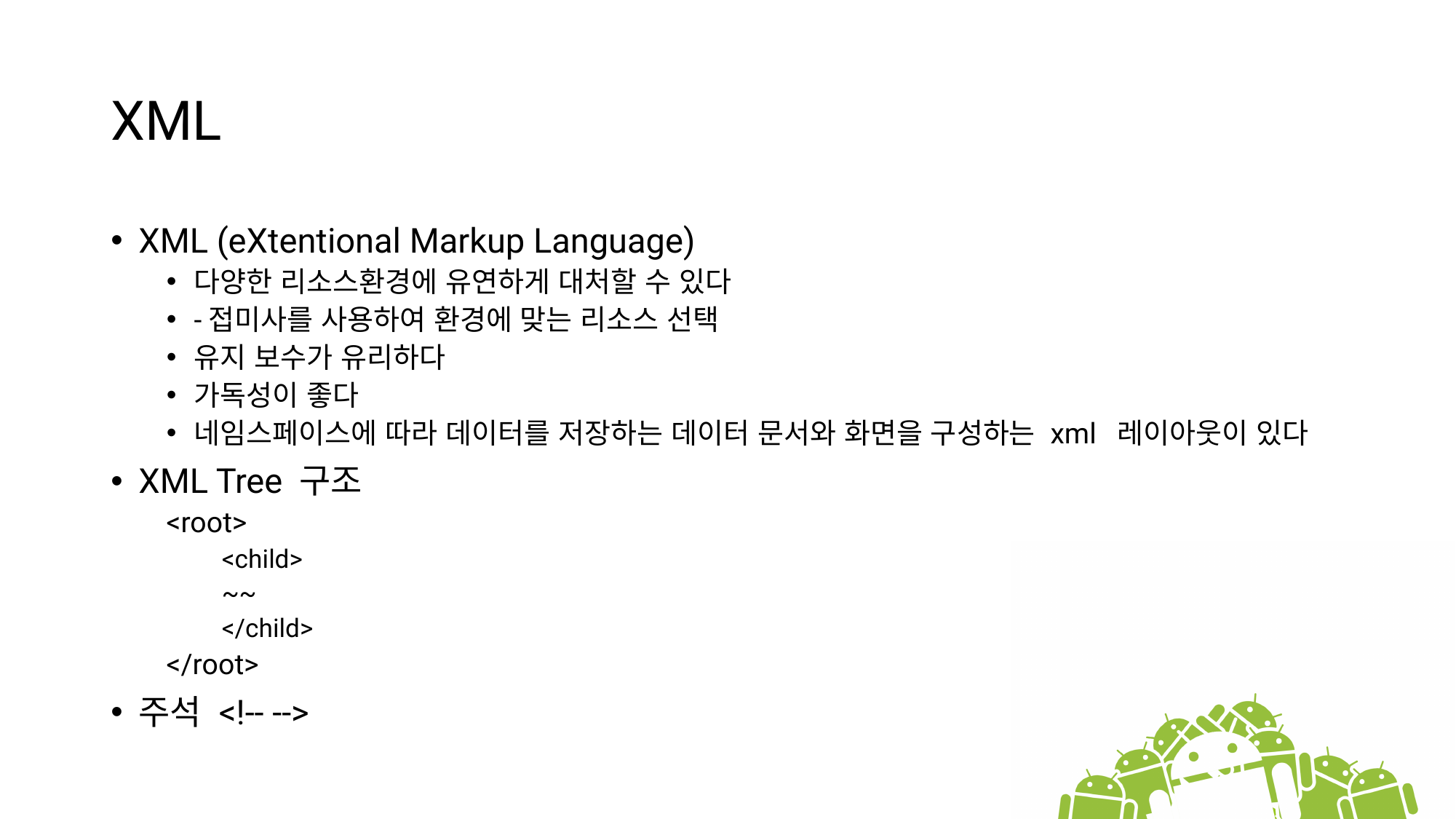

# XML
XML (eXtentional Markup Language)
다양한 리소스환경에 유연하게 대처할 수 있다
-접미사를 사용하여 환경에 맞는 리소스 선택
유지 보수가 유리하다
가독성이 좋다
네임스페이스에 따라 데이터를 저장하는 데이터 문서와 화면을 구성하는 xml  레이아웃이 있다
XML Tree 구조
<root>
<child>
~~
</child>
</root>
주석 <!-- -->